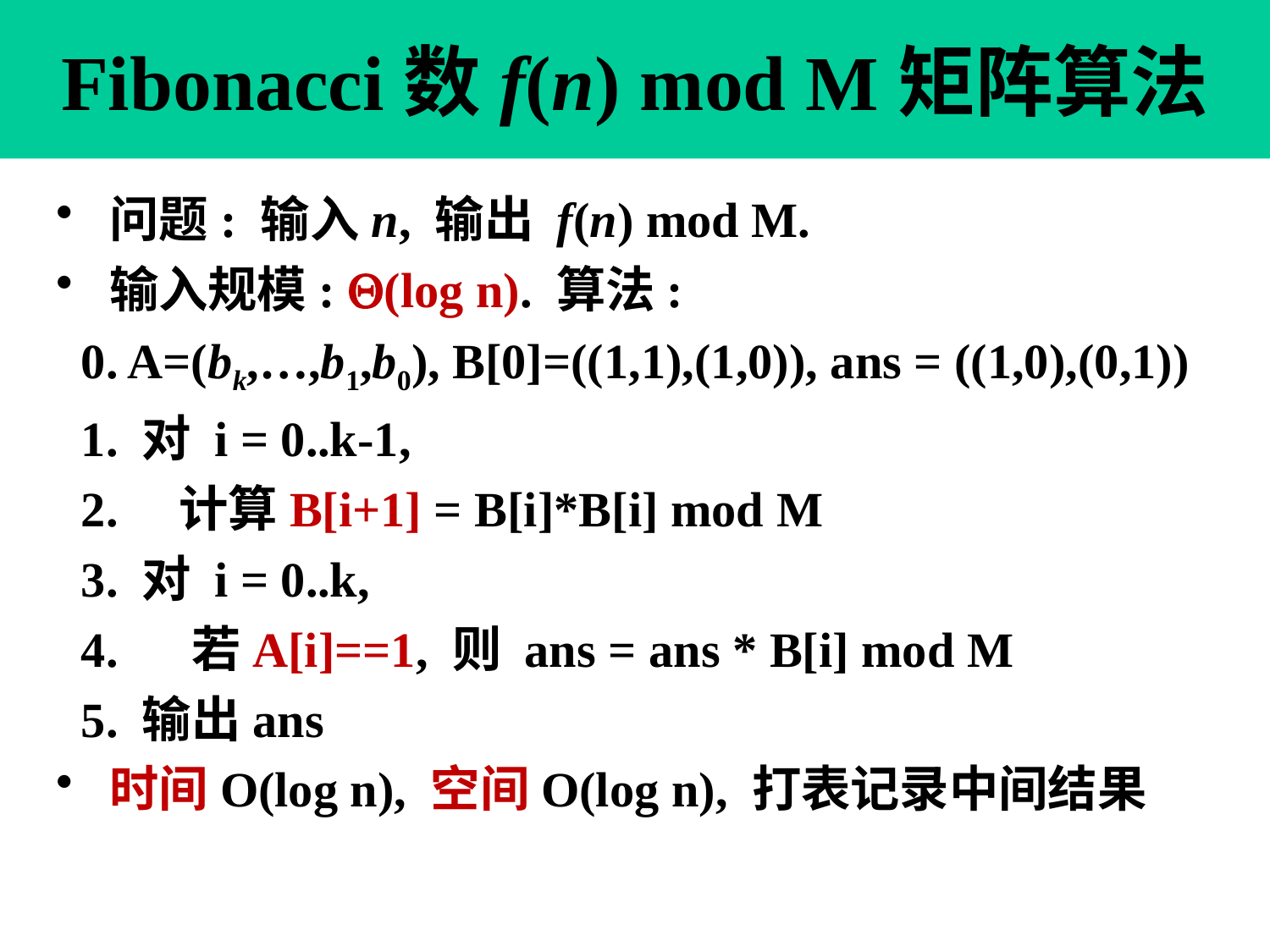

# Fibonacci数f(n) mod M矩阵算法
 问题: 输入n, 输出 f(n) mod M.
 输入规模: Θ(log n). 算法:
  0. A=(bk,…,b1,b0), B[0]=((1,1),(1,0)), ans = ((1,0),(0,1))
  1. 对 i = 0..k-1,
  2.    计算B[i+1] = B[i]*B[i] mod M
  3. 对 i = 0..k,
  4.     若A[i]==1, 则 ans = ans * B[i] mod M
  5. 输出ans
 时间O(log n), 空间O(log n), 打表记录中间结果